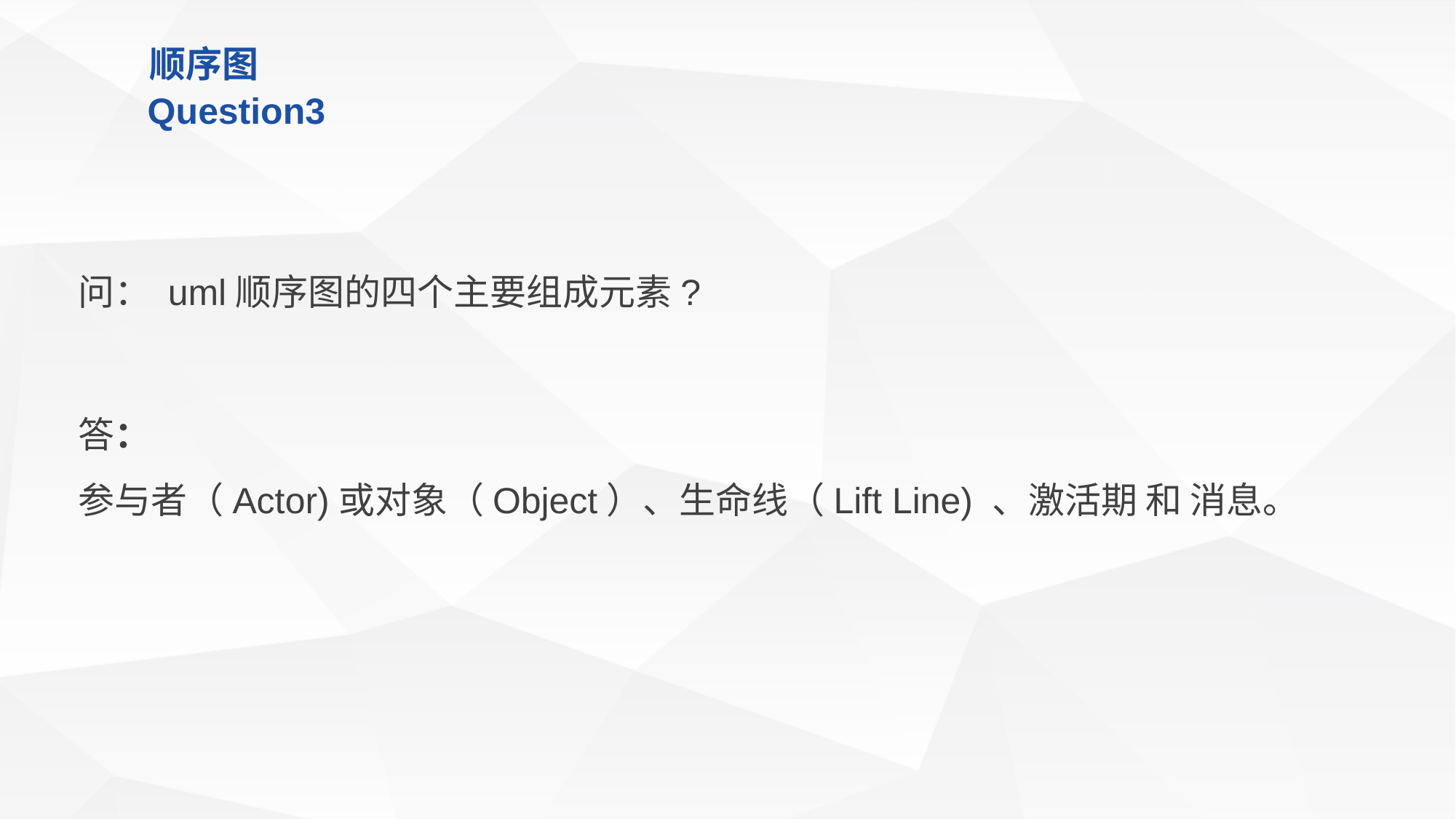

顺序图
Question3
问： uml顺序图的四个主要组成元素?
答：
参与者（Actor)或对象（Object）、生命线（Lift Line) 、激活期 和 消息。